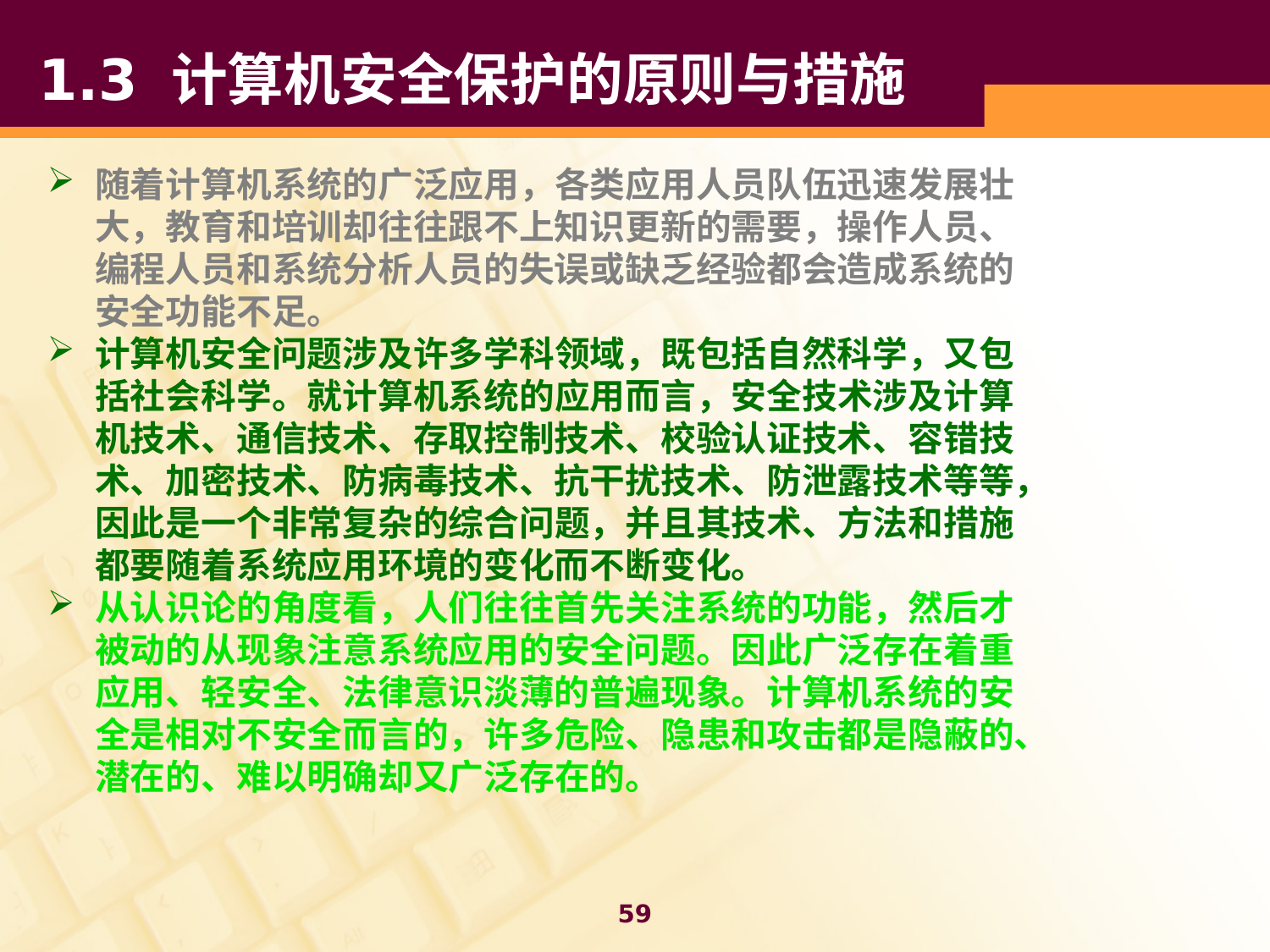

# 1.3 计算机安全保护的原则与措施

随着计算机系统的广泛应用，各类应用人员队伍迅速发展壮大，教育和培训却往往跟不上知识更新的需要，操作人员、编程人员和系统分析人员的失误或缺乏经验都会造成系统的安全功能不足。
计算机安全问题涉及许多学科领域，既包括自然科学，又包括社会科学。就计算机系统的应用而言，安全技术涉及计算机技术、通信技术、存取控制技术、校验认证技术、容错技术、加密技术、防病毒技术、抗干扰技术、防泄露技术等等，因此是一个非常复杂的综合问题，并且其技术、方法和措施都要随着系统应用环境的变化而不断变化。
从认识论的角度看，人们往往首先关注系统的功能，然后才被动的从现象注意系统应用的安全问题。因此广泛存在着重应用、轻安全、法律意识淡薄的普遍现象。计算机系统的安全是相对不安全而言的，许多危险、隐患和攻击都是隐蔽的、潜在的、难以明确却又广泛存在的。